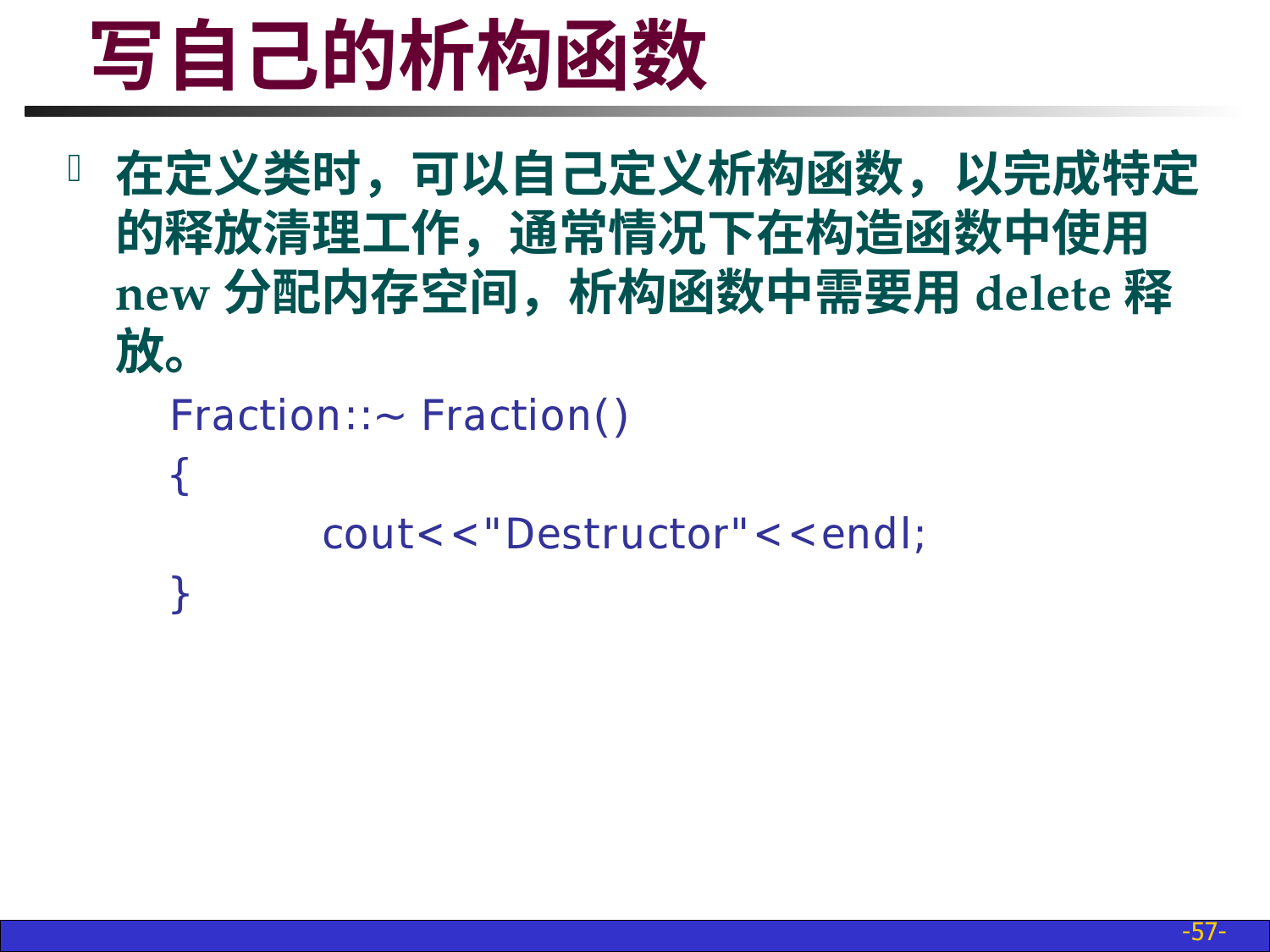

# 写自己的析构函数
在定义类时，可以自己定义析构函数，以完成特定的释放清理工作，通常情况下在构造函数中使用new分配内存空间，析构函数中需要用delete释放。
	Fraction::~ Fraction()
	{
		  cout<<"Destructor"<<endl;
	}
-57-